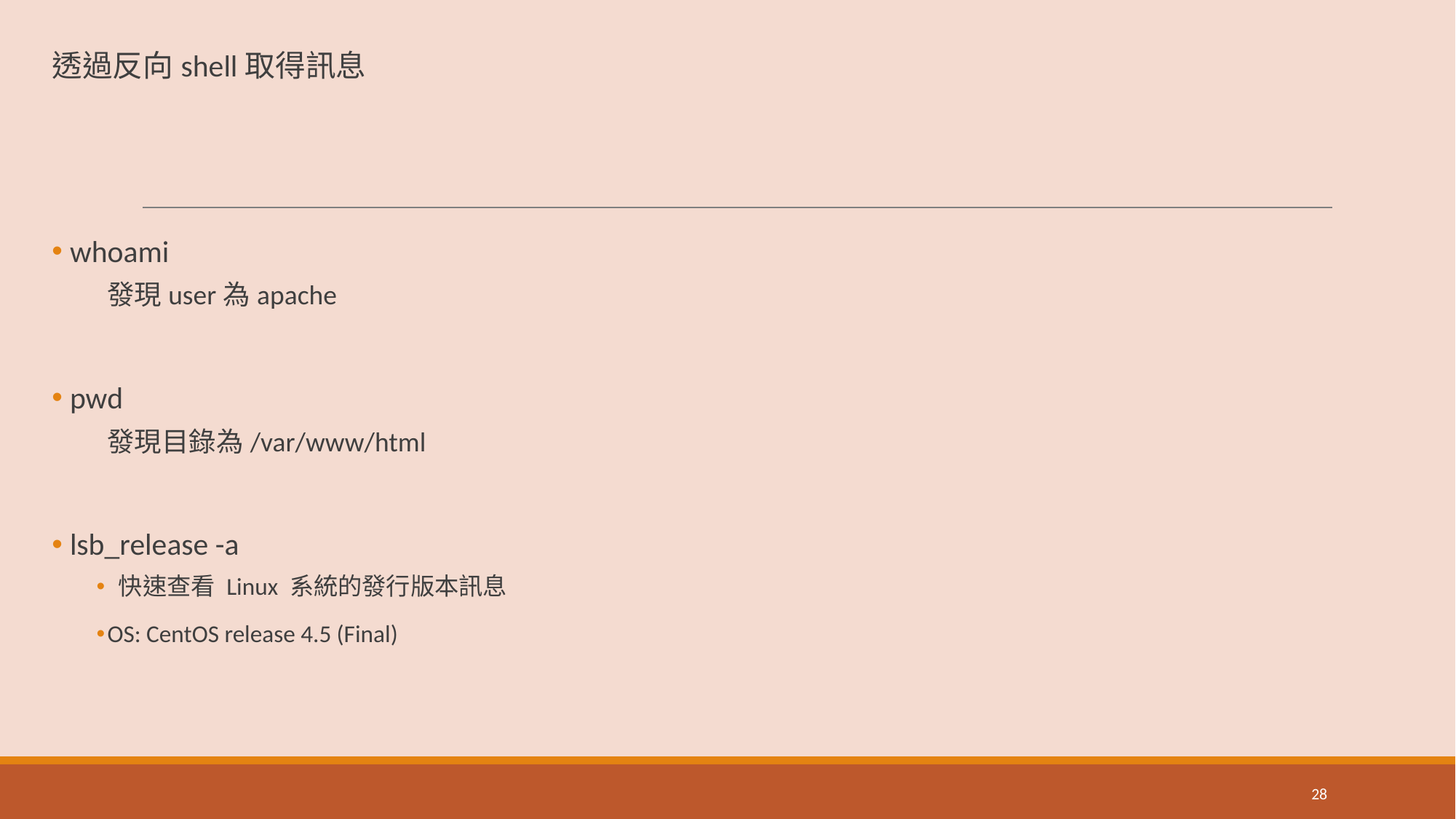

透過反向shell取得訊息
 whoami
發現user為apache
 pwd
發現目錄為/var/www/html
 lsb_release -a
 快速查看 Linux 系統的發行版本訊息
OS: CentOS release 4.5 (Final)
28